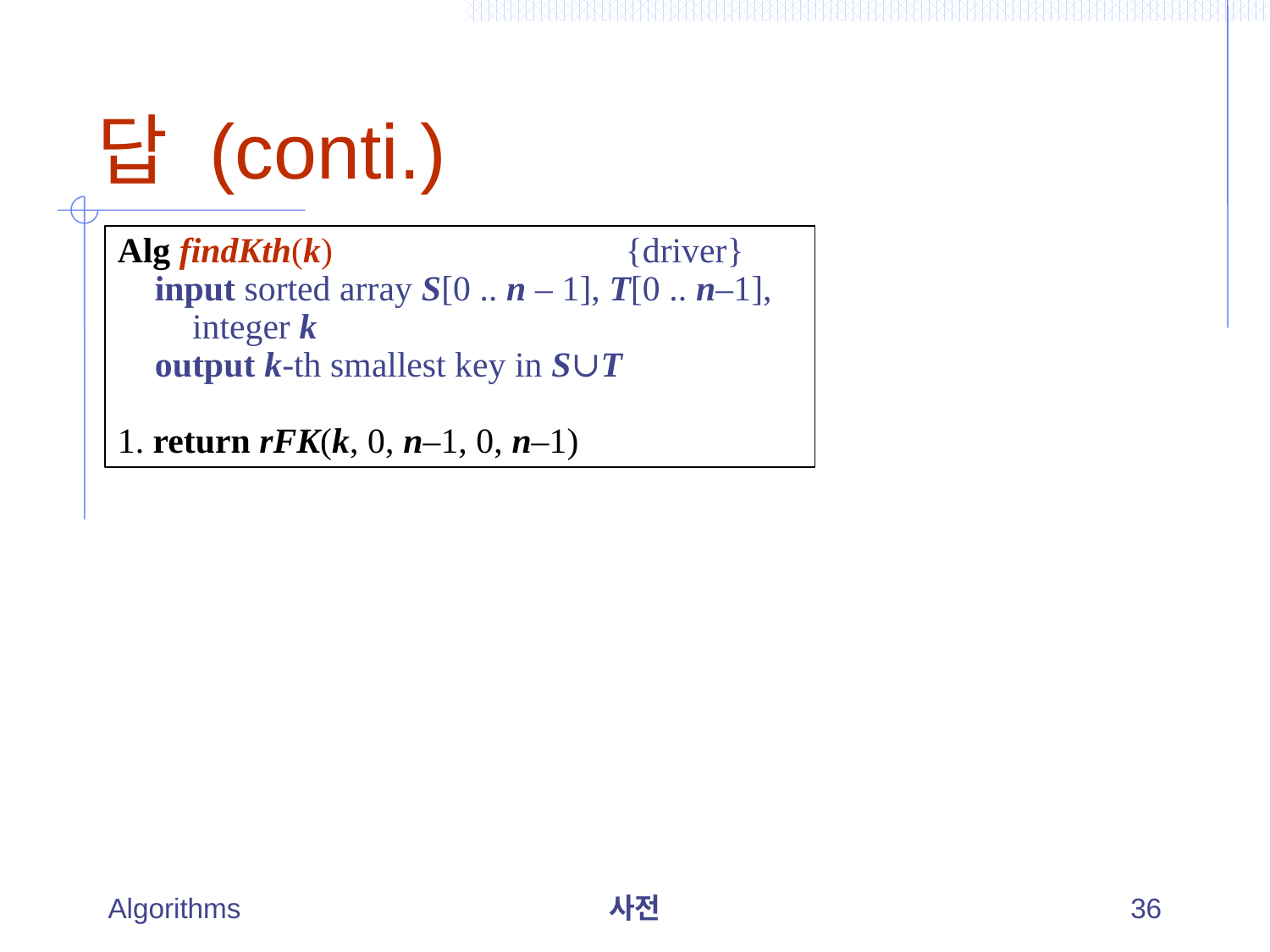

# 답 (conti.)
Alg findKth(k)							{driver}
	input sorted array S[0 .. n – 1], T[0 .. n–1], 		integer k
	output k-th smallest key in S∪T

1. return rFK(k, 0, n–1, 0, n–1)
Algorithms
사전
36